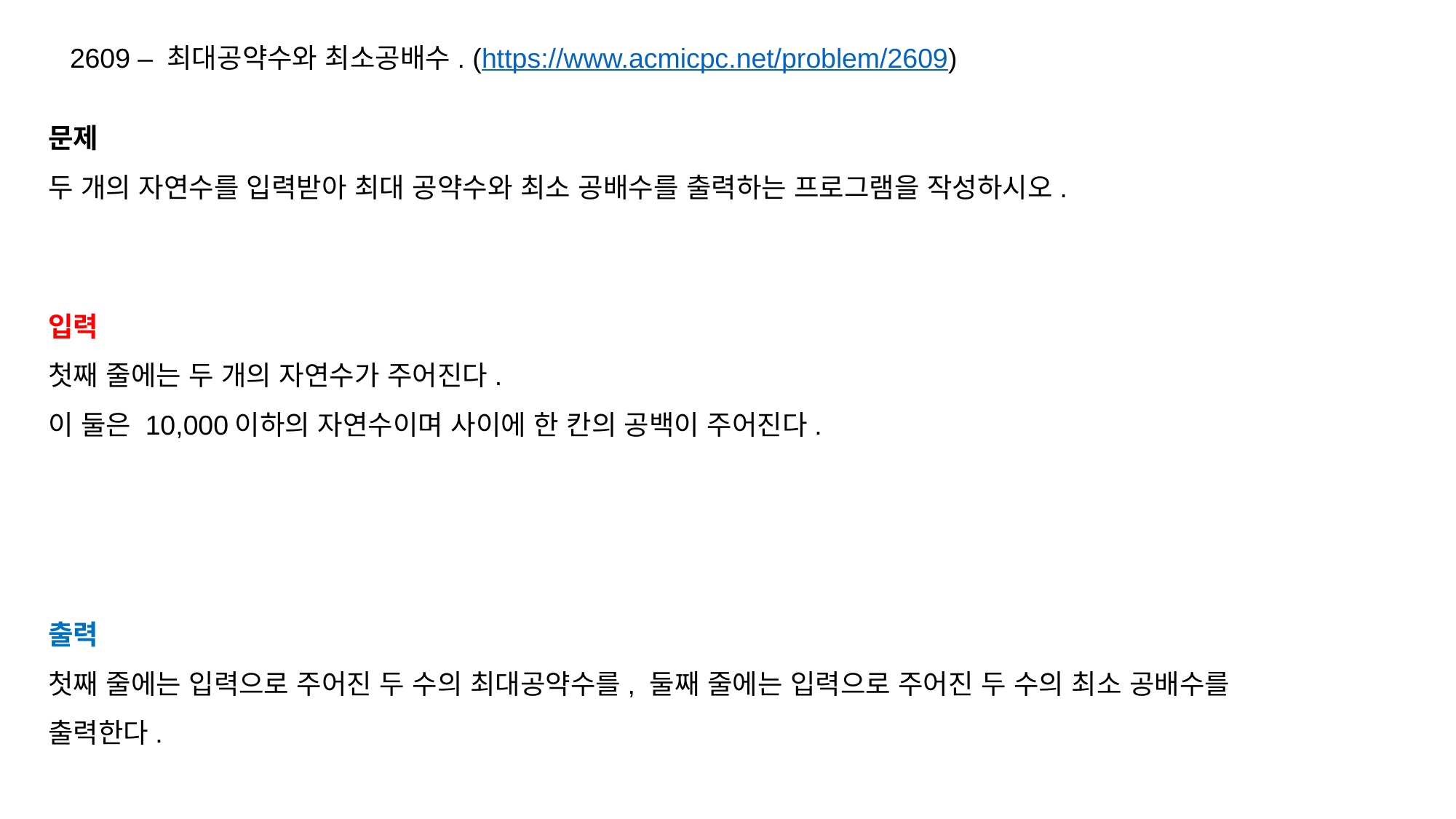

2609 – 최대공약수와 최소공배수. (https://www.acmicpc.net/problem/2609)
문제
두 개의 자연수를 입력받아 최대 공약수와 최소 공배수를 출력하는 프로그램을 작성하시오.
입력
첫째 줄에는 두 개의 자연수가 주어진다.
이 둘은 10,000이하의 자연수이며 사이에 한 칸의 공백이 주어진다.
출력
첫째 줄에는 입력으로 주어진 두 수의 최대공약수를, 둘째 줄에는 입력으로 주어진 두 수의 최소 공배수를 출력한다.